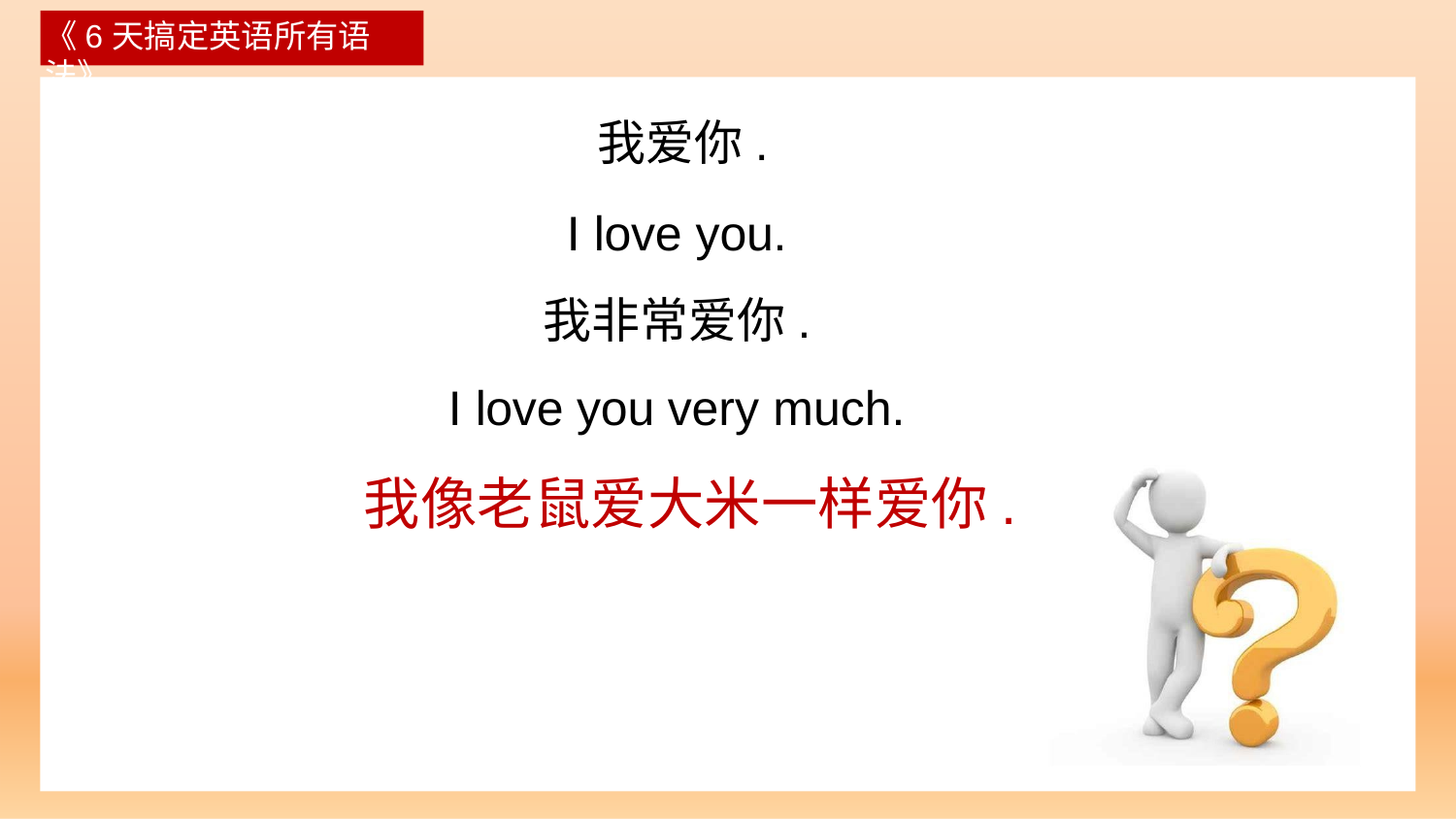

《6天搞定英语所有语法》
# 我爱你.
I love you.
我非常爱你.
I love you very much.
我像老鼠爱大米一样爱你.